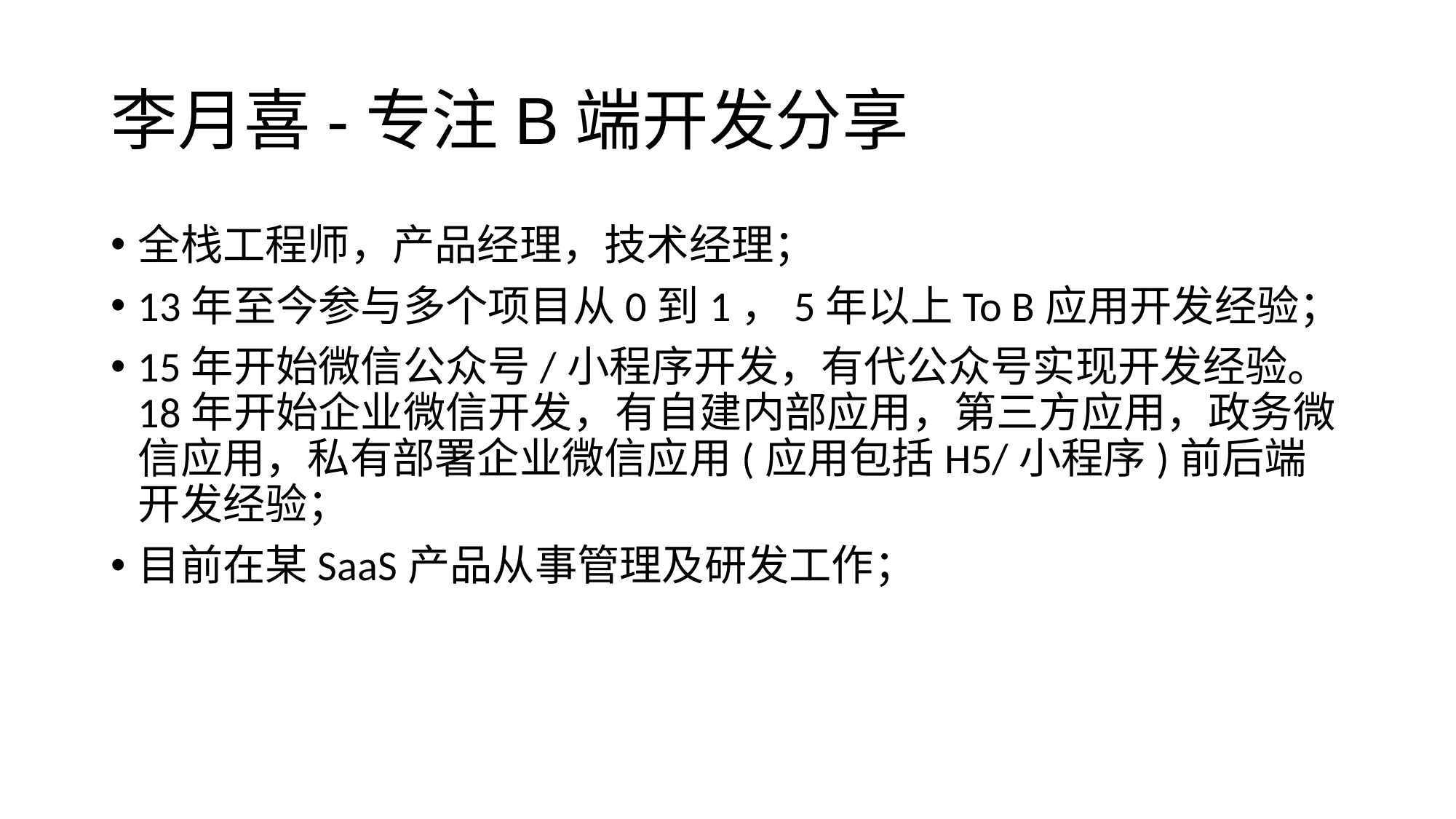

# 李月喜-专注B端开发分享
全栈工程师，产品经理，技术经理；
13年至今参与多个项目从0到1，5年以上To B应用开发经验；
15年开始微信公众号/小程序开发，有代公众号实现开发经验。18年开始企业微信开发，有自建内部应用，第三方应用，政务微信应用，私有部署企业微信应用(应用包括H5/小程序)前后端开发经验；
目前在某SaaS产品从事管理及研发工作；